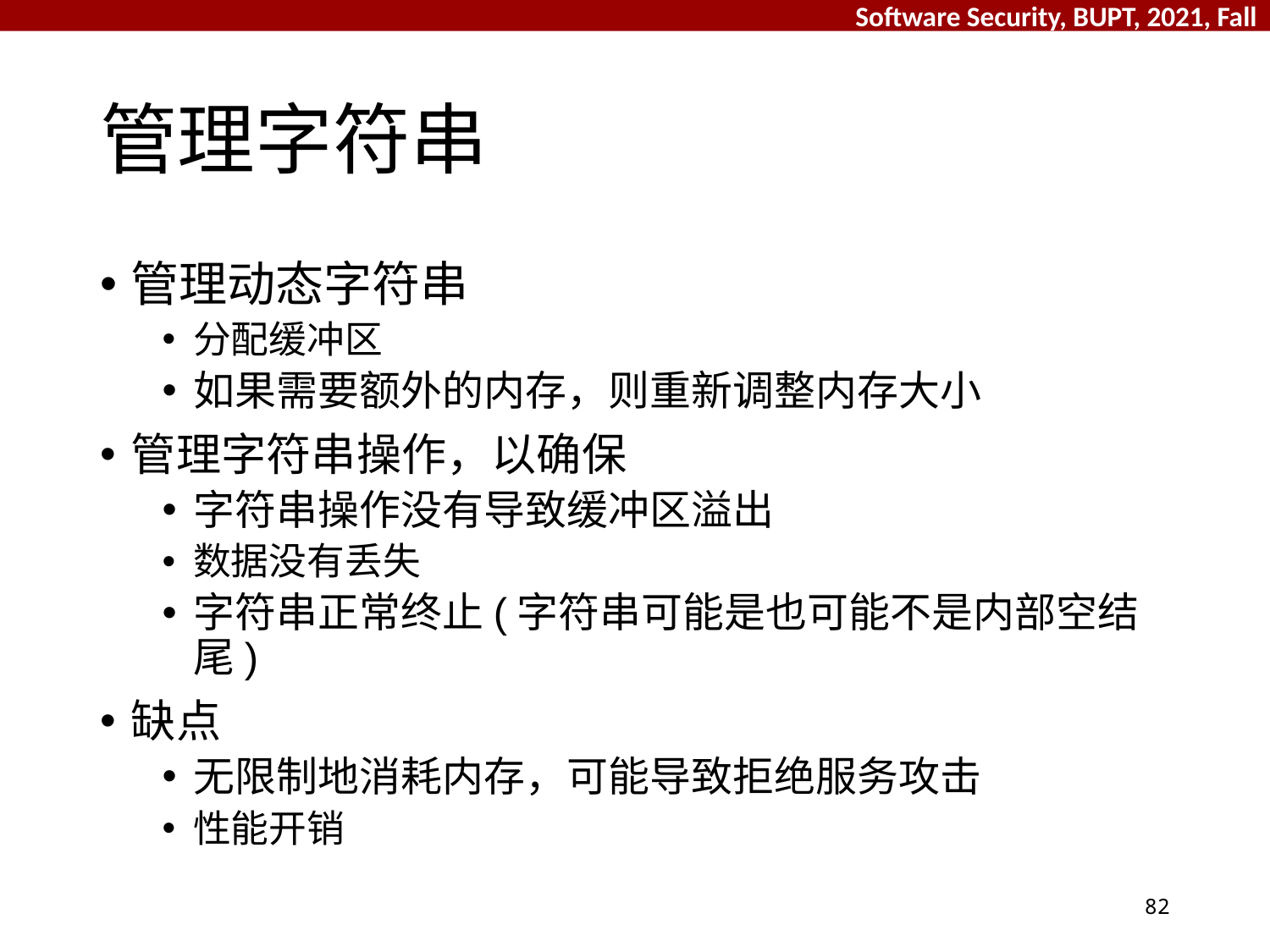

# 管理字符串
管理动态字符串
分配缓冲区
如果需要额外的内存，则重新调整内存大小
管理字符串操作，以确保
字符串操作没有导致缓冲区溢出
数据没有丢失
字符串正常终止(字符串可能是也可能不是内部空结尾)
缺点
无限制地消耗内存，可能导致拒绝服务攻击
性能开销
82